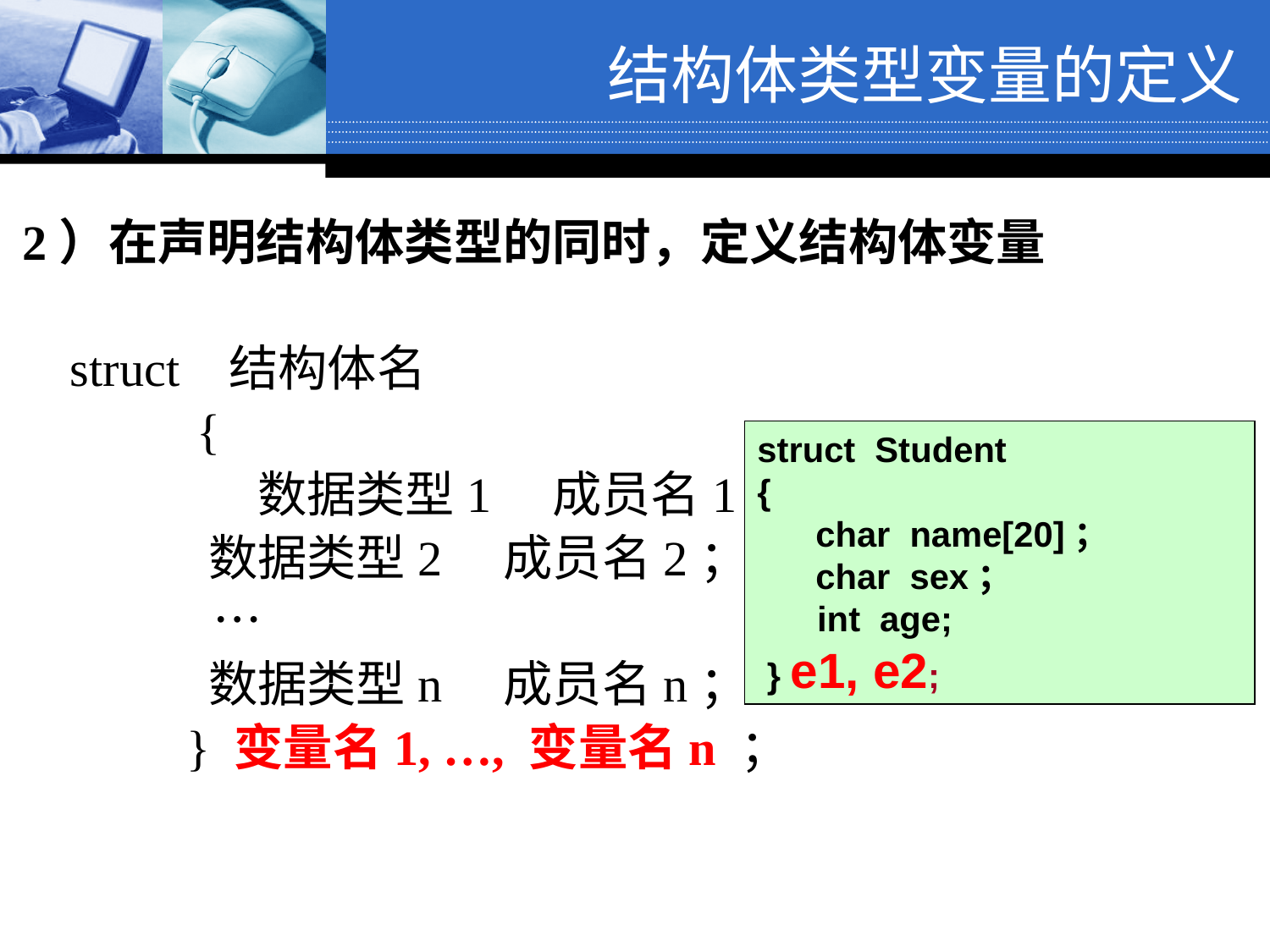

# 结构体类型变量的定义

2）在声明结构体类型的同时，定义结构体变量

	struct   结构体名
		{
	    	　 数据类型1　成员名1；
	      　 数据类型2　成员名2；
	　   　 …
	      　 数据类型n　成员名n；
	　     } 变量名1, …, 变量名n ；
struct  Student
{
      char  name[20]；
      char  sex；
　  int  age;
 } e1, e2;